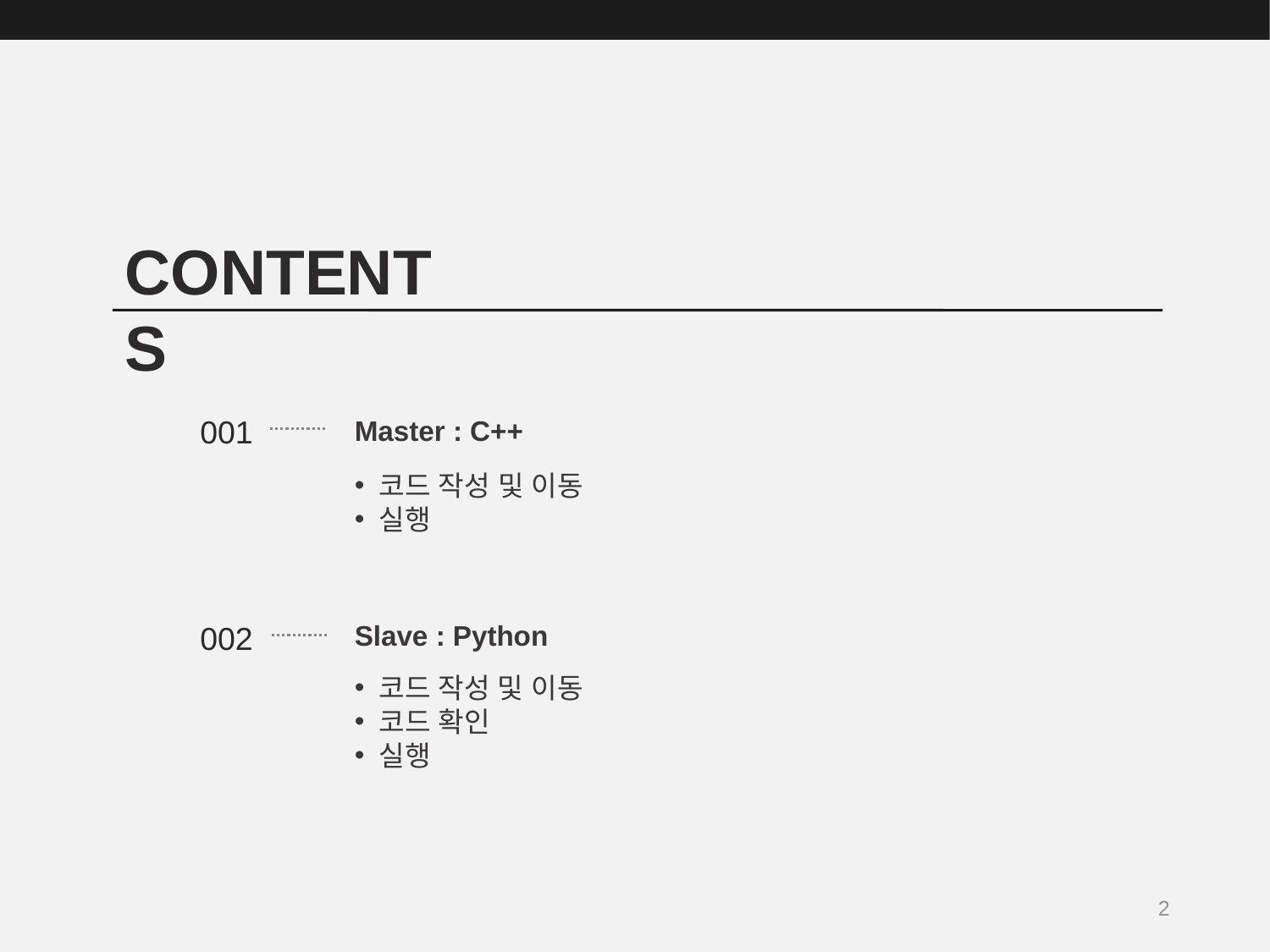

CONTENTS
001
Master : C++
 코드 작성 및 이동
 실행
Slave : Python
002
 코드 작성 및 이동
 코드 확인
 실행

2